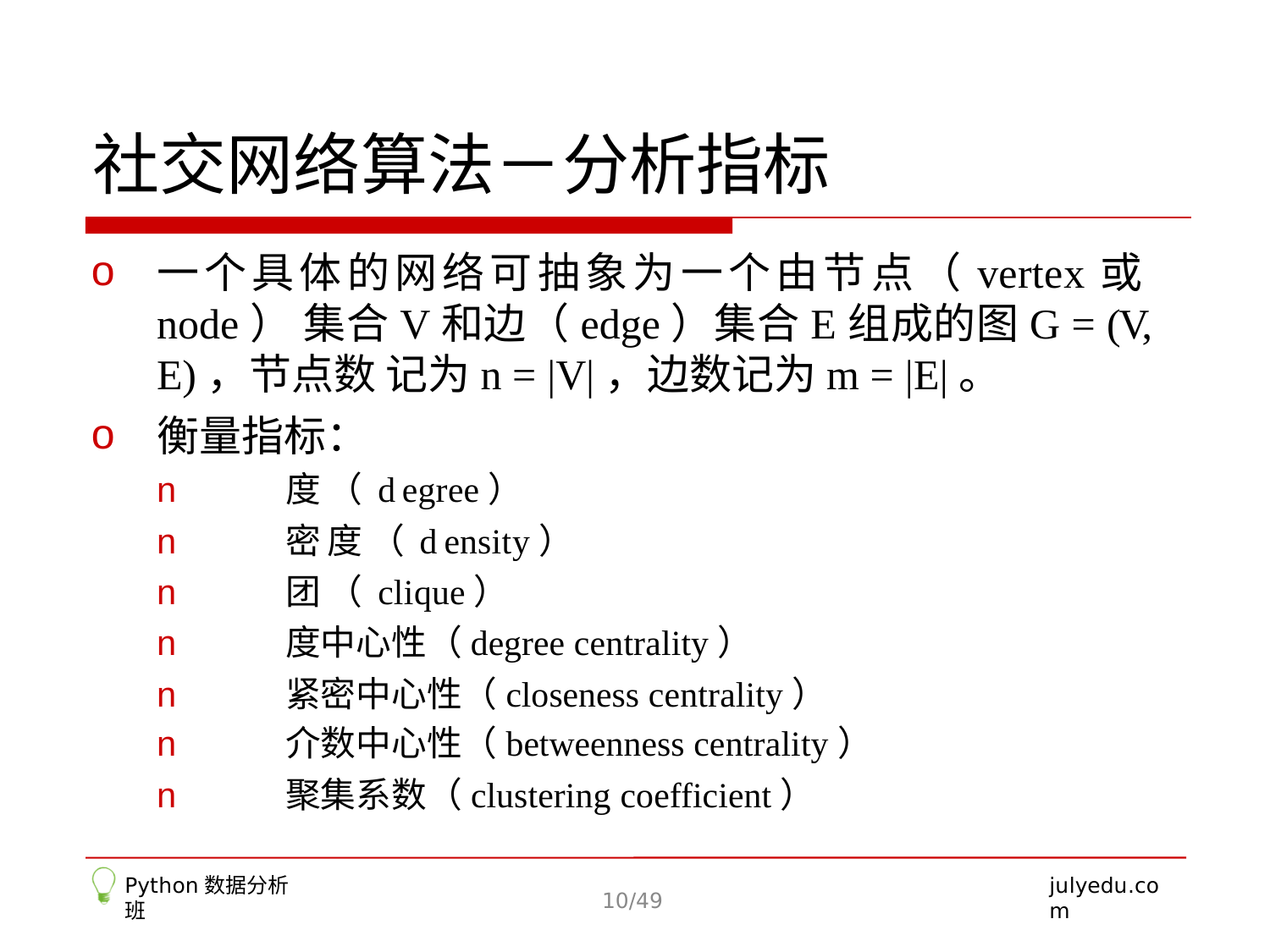

# 社交网络算法－分析指标

一个具体的网络可抽象为一个由节点（vertex或node） 集合V和边（edge）集合E组成的图G = (V, E)，节点数 记为n = |V|，边数记为m = |E|。
衡量指标：
n	度（degree）
n	密度（density）
n	团（clique）
n	度中心性（degree centrality）
n	紧密中心性（closeness centrality）
n	介数中心性（betweenness centrality）
n	聚集系数（clustering coefficient）

Python数据分析班
julyedu.com
10/49